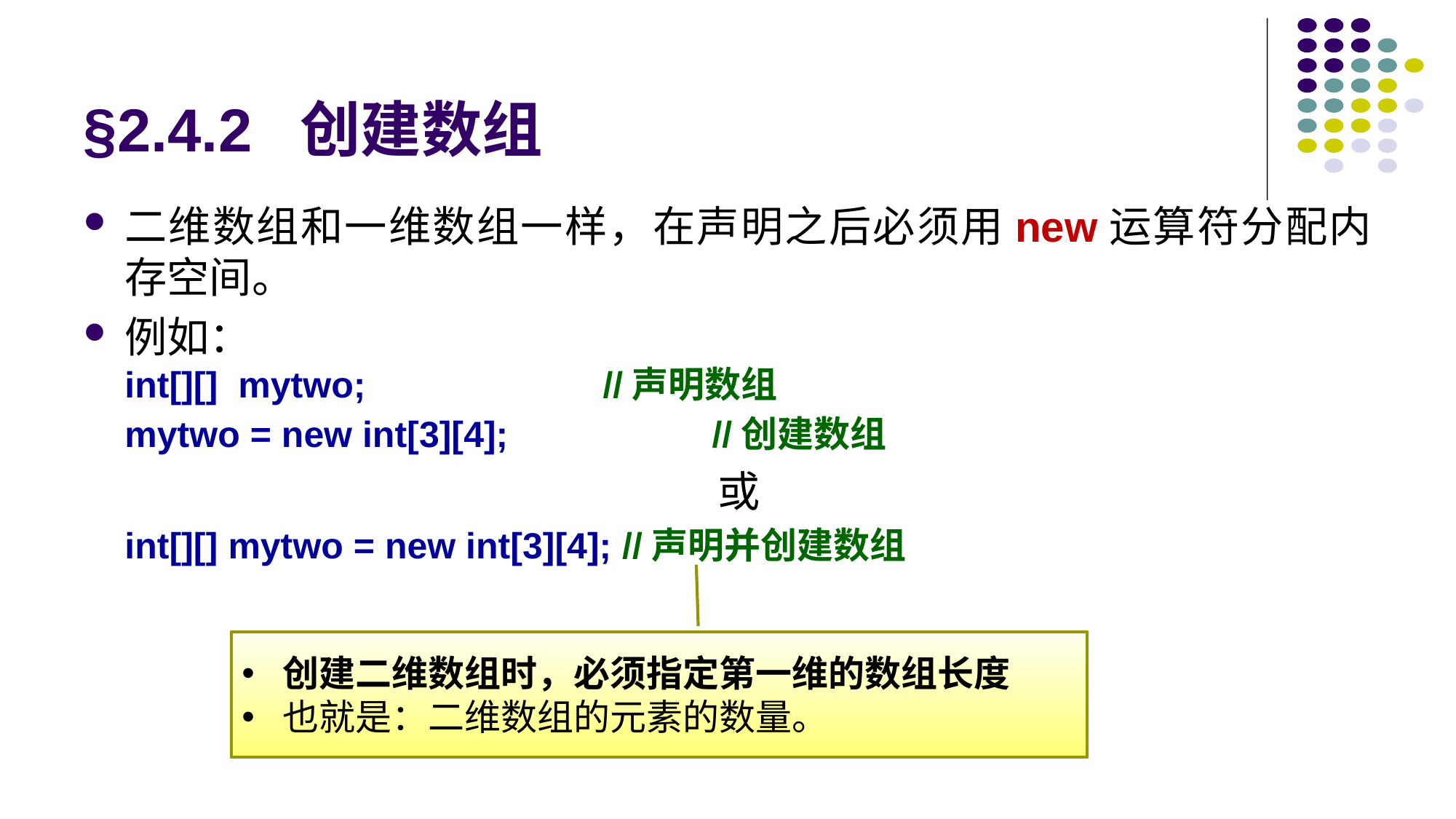

# §2.4.2  创建数组
二维数组和一维数组一样，在声明之后必须用new运算符分配内存空间。
例如：
int[][]  mytwo;			//声明数组
mytwo = new int[3][4];		//创建数组
或
int[][] mytwo = new int[3][4]; //声明并创建数组

创建二维数组时，必须指定第一维的数组长度
也就是：二维数组的元素的数量。
65